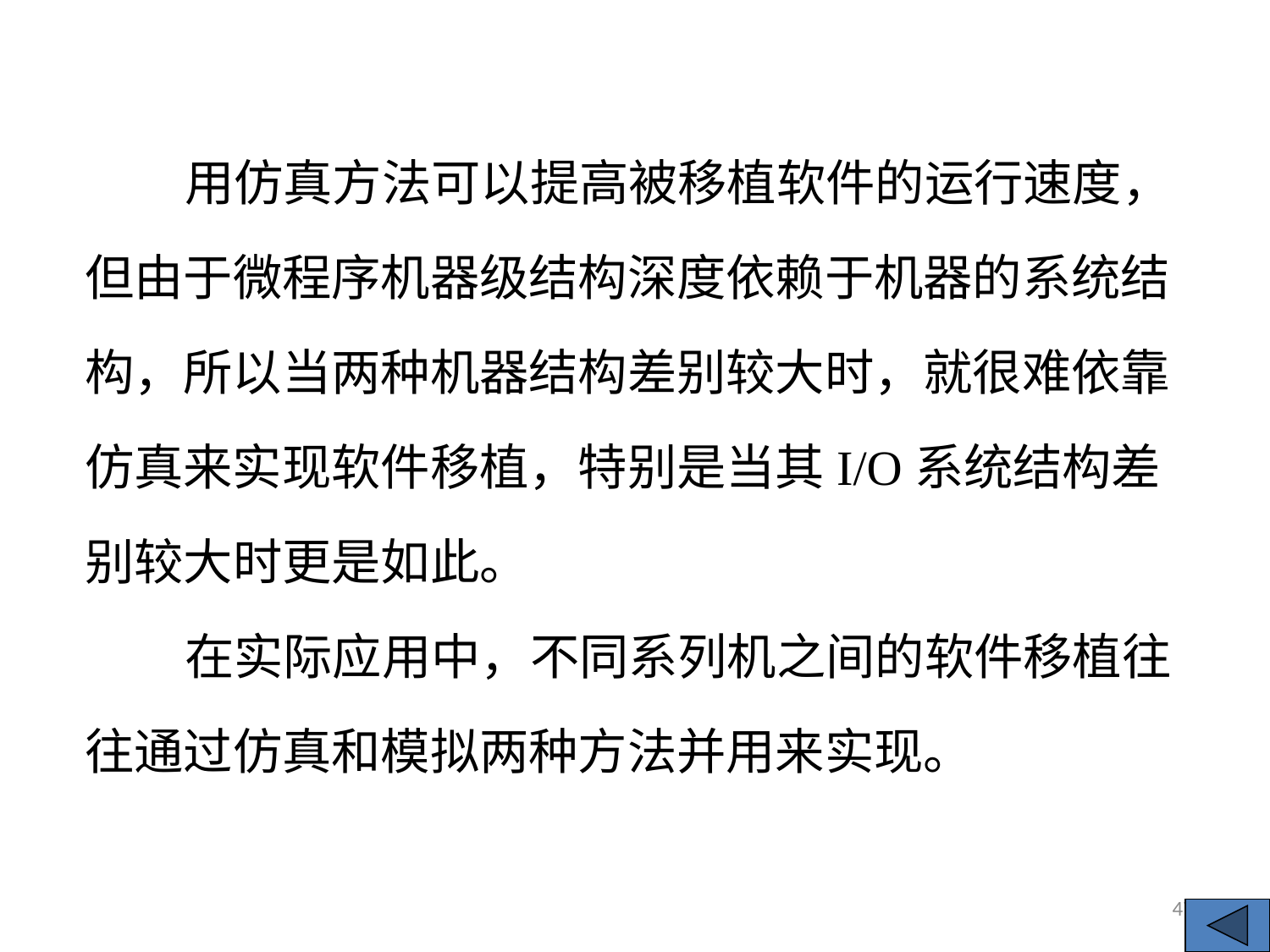

用仿真方法可以提高被移植软件的运行速度，但由于微程序机器级结构深度依赖于机器的系统结构，所以当两种机器结构差别较大时，就很难依靠仿真来实现软件移植，特别是当其I/O系统结构差别较大时更是如此。
        在实际应用中，不同系列机之间的软件移植往往通过仿真和模拟两种方法并用来实现。
47